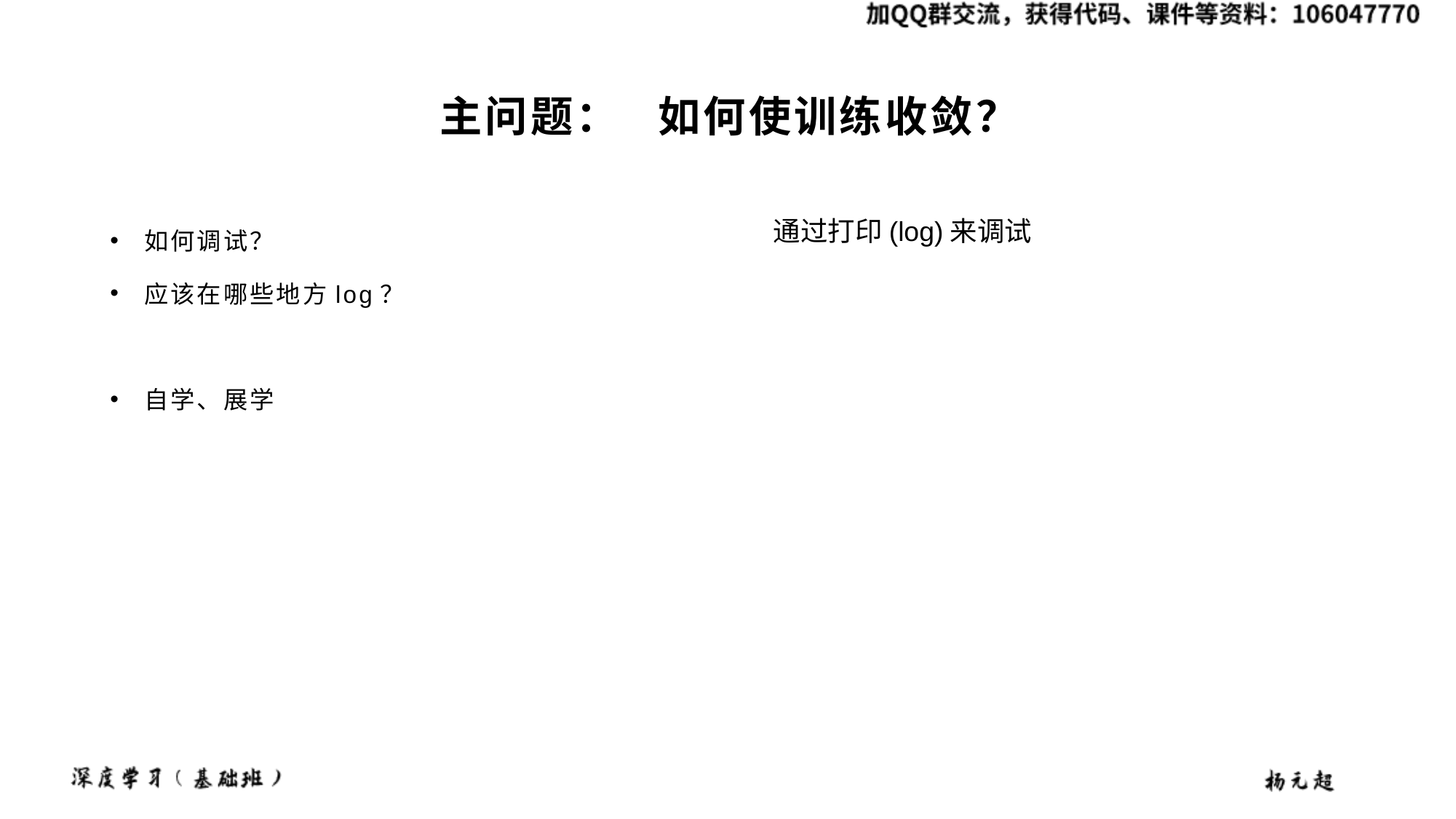

# 主问题：	如何使训练收敛？
通过打印(log)来调试
如何调试？
应该在哪些地方log？

自学、展学